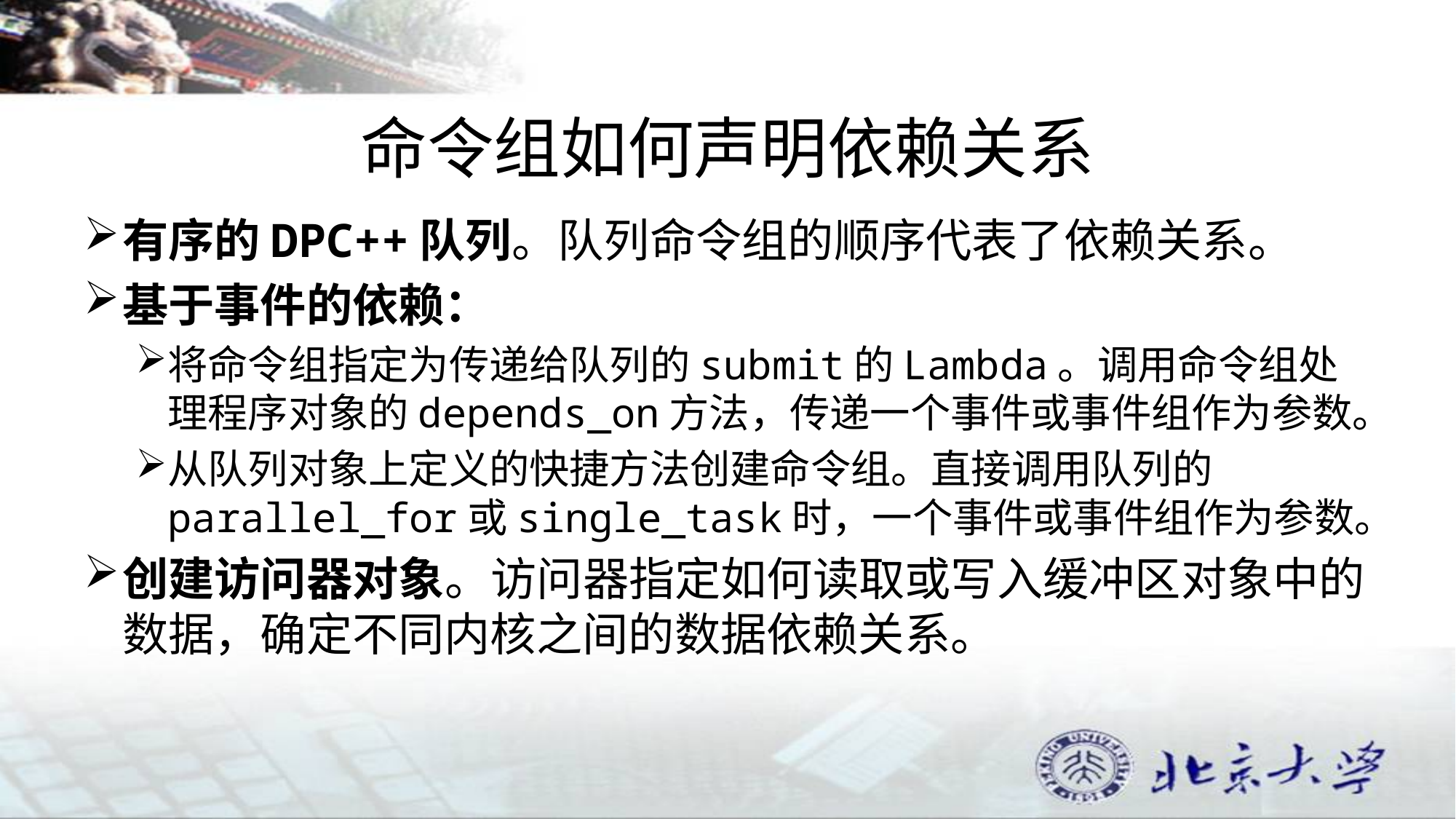

# 命令组如何声明依赖关系
有序的DPC++队列。队列命令组的顺序代表了依赖关系。
基于事件的依赖：
将命令组指定为传递给队列的submit的Lambda。调用命令组处理程序对象的depends_on方法，传递一个事件或事件组作为参数。
从队列对象上定义的快捷方法创建命令组。直接调用队列的parallel_for或single_task时，一个事件或事件组作为参数。
创建访问器对象。访问器指定如何读取或写入缓冲区对象中的数据，确定不同内核之间的数据依赖关系。